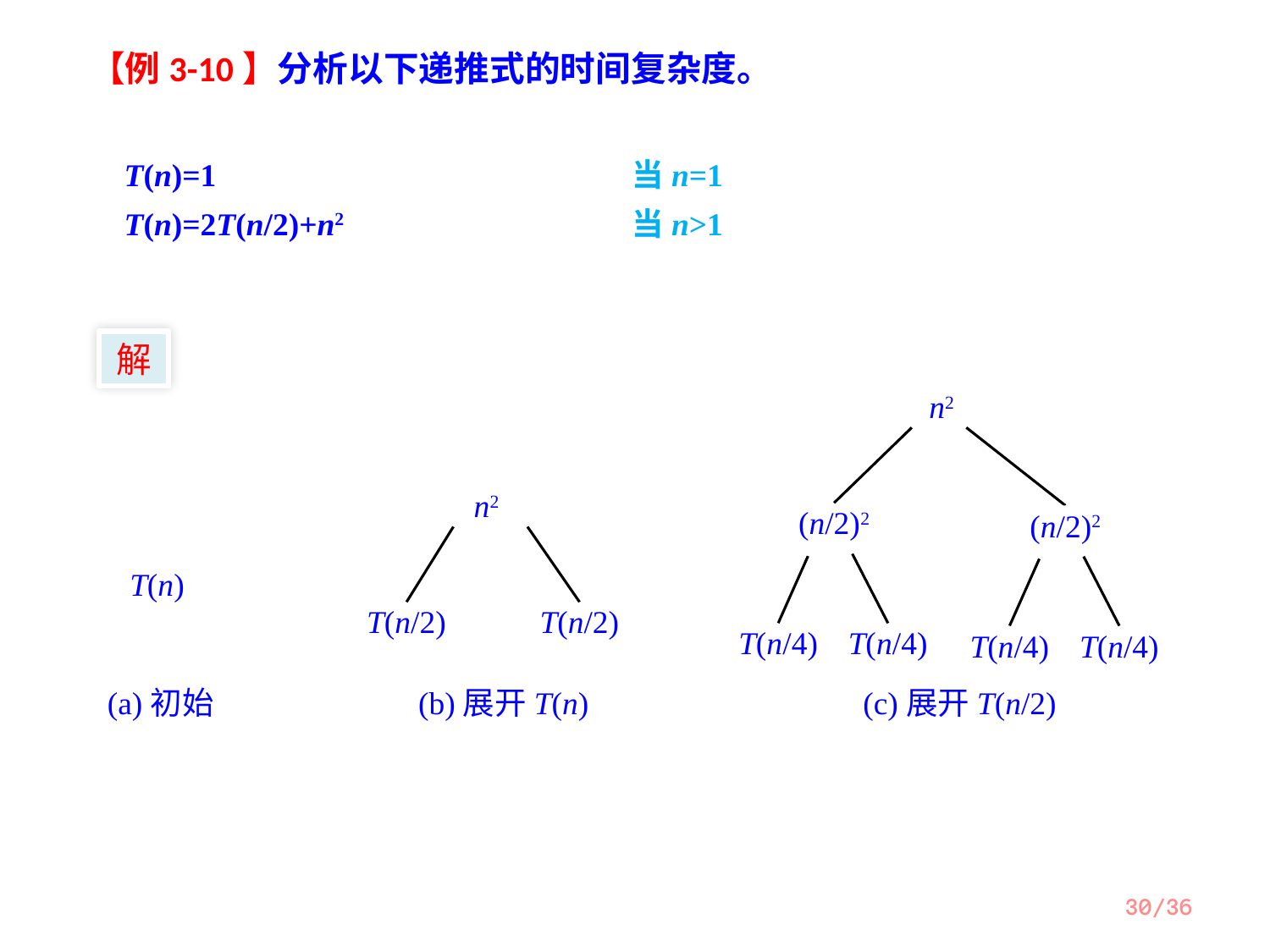

【例3-10】分析以下递推式的时间复杂度。
T(n)=1				当n=1
T(n)=2T(n/2)+n2			当n>1
解
n2

n2
(n/2)2
(n/2)2

T(n)
T(n/2)
T(n/2)
T(n/4)
T(n/4)
T(n/4)
T(n/4)
(a)初始
(b)展开T(n)
(c)展开T(n/2)
30/36